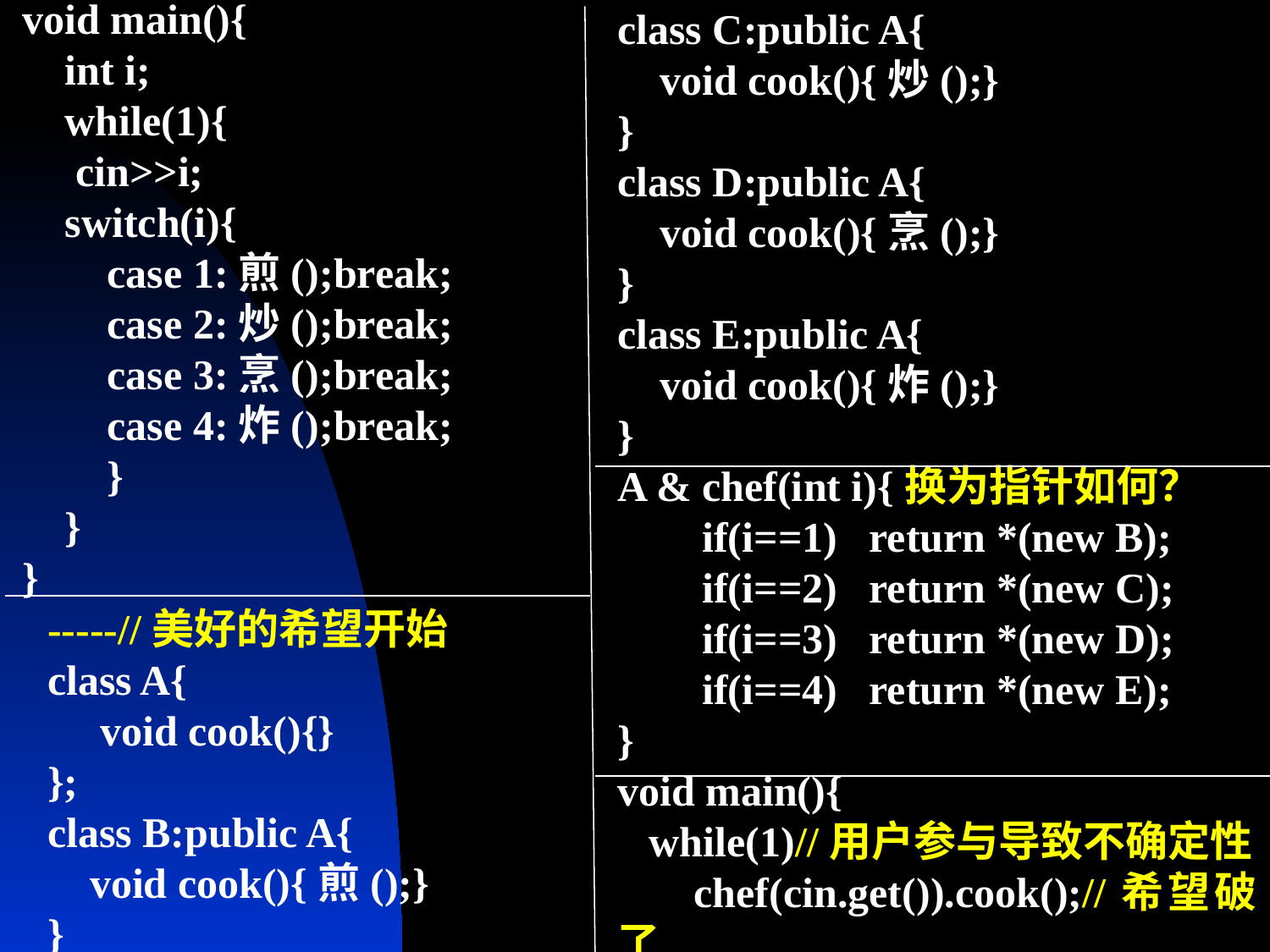

void main(){
    int i;
    while(1){
     cin>>i;
    switch(i){
        case 1:煎();break;
        case 2:炒();break;
        case 3:烹();break;
        case 4:炸();break;
        }
    }
}
class C:public A{
    void cook(){炒();}
}
class D:public A{
    void cook(){烹();}
}
class E:public A{
    void cook(){炸();}
}
A & chef(int i){换为指针如何？
        if(i==1)   return *(new B);
        if(i==2)   return *(new C);
        if(i==3)   return *(new D);
        if(i==4)   return *(new E);
}
void main(){
   while(1)//用户参与导致不确定性
     chef(cin.get()).cook();//希望破了
}
-----//美好的希望开始
class A{
     void cook(){}
};
class B:public A{
    void cook(){煎();}
}